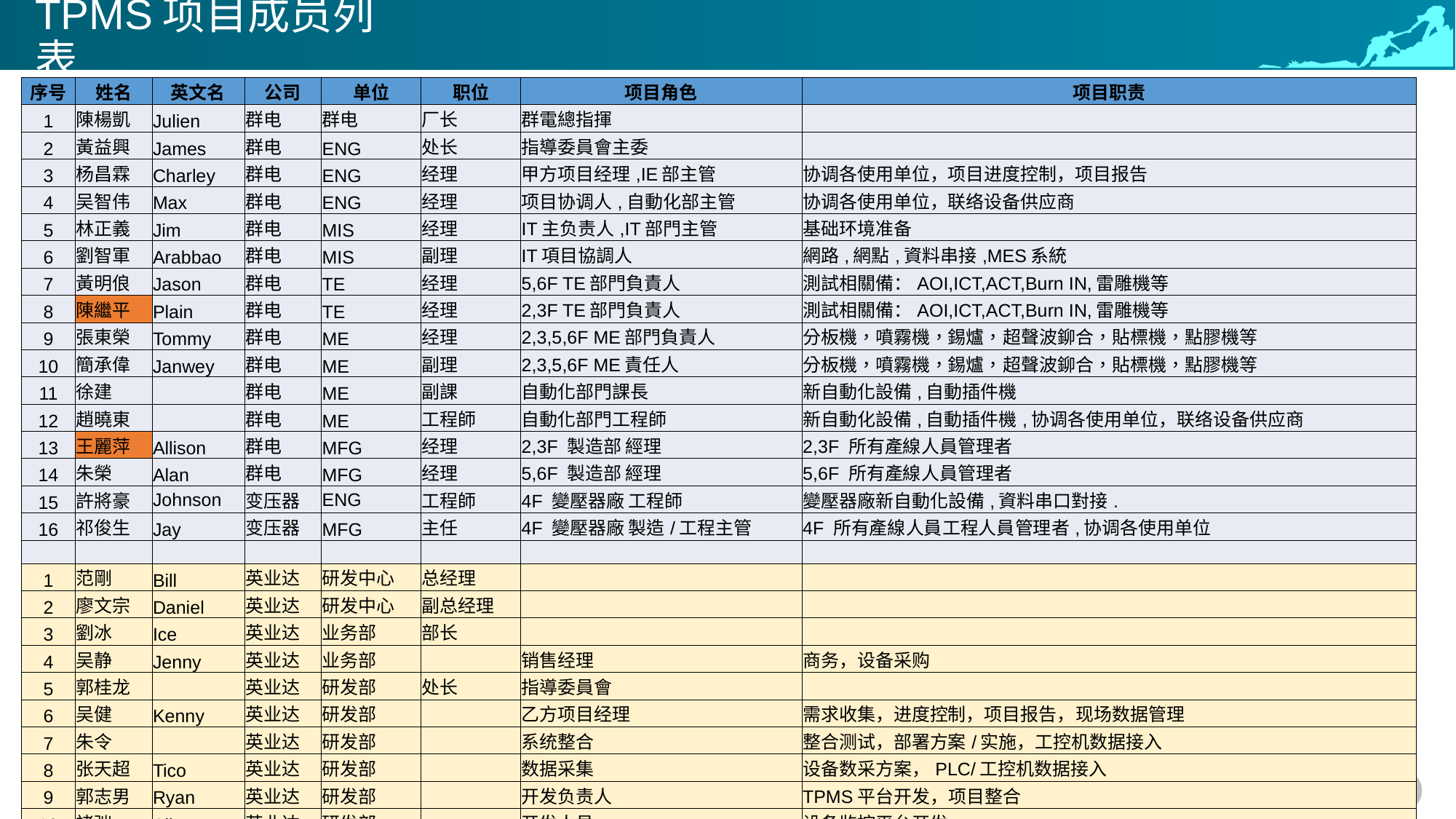

# TPMS项目成员列表
| 序号 | 姓名 | 英文名 | 公司 | 单位 | 职位 | 项目角色 | 项目职责 |
| --- | --- | --- | --- | --- | --- | --- | --- |
| 1 | 陳楊凱 | Julien | 群电 | 群电 | 厂长 | 群電總指揮 |  |
| 2 | 黃益興 | James | 群电 | ENG | 处长 | 指導委員會主委 |  |
| 3 | 杨昌霖 | Charley | 群电 | ENG | 经理 | 甲方项目经理,IE部主管 | 协调各使用单位，项目进度控制，项目报告 |
| 4 | 吴智伟 | Max | 群电 | ENG | 经理 | 项目协调人,自動化部主管 | 协调各使用单位，联络设备供应商 |
| 5 | 林正義 | Jim | 群电 | MIS | 经理 | IT主负责人,IT部門主管 | 基础环境准备 |
| 6 | 劉智軍 | Arabbao | 群电 | MIS | 副理 | IT項目協調人 | 網路,網點,資料串接,MES系統 |
| 7 | 黃明俍 | Jason | 群电 | TE | 经理 | 5,6F TE部門負責人 | 測試相關備：AOI,ICT,ACT,Burn IN,雷雕機等 |
| 8 | 陳繼平 | Plain | 群电 | TE | 经理 | 2,3F TE部門負責人 | 測試相關備：AOI,ICT,ACT,Burn IN,雷雕機等 |
| 9 | 張東榮 | Tommy | 群电 | ME | 经理 | 2,3,5,6F ME部門負責人 | 分板機，噴霧機，錫爐，超聲波鉚合，貼標機，點膠機等 |
| 10 | 簡承偉 | Janwey | 群电 | ME | 副理 | 2,3,5,6F ME責任人 | 分板機，噴霧機，錫爐，超聲波鉚合，貼標機，點膠機等 |
| 11 | 徐建 |  | 群电 | ME | 副課 | 自動化部門課長 | 新自動化設備,自動插件機 |
| 12 | 趙曉東 |  | 群电 | ME | 工程師 | 自動化部門工程師 | 新自動化設備,自動插件機,协调各使用单位，联络设备供应商 |
| 13 | 王麗萍 | Allison | 群电 | MFG | 经理 | 2,3F 製造部 經理 | 2,3F 所有產線人員管理者 |
| 14 | 朱榮 | Alan | 群电 | MFG | 经理 | 5,6F 製造部 經理 | 5,6F 所有產線人員管理者 |
| 15 | 許將豪 | Johnson | 变压器 | ENG | 工程師 | 4F 變壓器廠 工程師 | 變壓器廠新自動化設備,資料串口對接. |
| 16 | 祁俊生 | Jay | 变压器 | MFG | 主任 | 4F 變壓器廠 製造/工程主管 | 4F 所有產線人員工程人員管理者,协调各使用单位 |
|  |  |  |  |  |  |  |  |
| 1 | 范剛 | Bill | 英业达 | 研发中心 | 总经理 |  |  |
| 2 | 廖文宗 | Daniel | 英业达 | 研发中心 | 副总经理 |  |  |
| 3 | 劉冰 | Ice | 英业达 | 业务部 | 部长 |  |  |
| 4 | 吴静 | Jenny | 英业达 | 业务部 |  | 销售经理 | 商务，设备采购 |
| 5 | 郭桂龙 |  | 英业达 | 研发部 | 处长 | 指導委員會 |  |
| 6 | 吴健 | Kenny | 英业达 | 研发部 |  | 乙方项目经理 | 需求收集，进度控制，项目报告，现场数据管理 |
| 7 | 朱令 |  | 英业达 | 研发部 |  | 系统整合 | 整合测试，部署方案/实施，工控机数据接入 |
| 8 | 张天超 | Tico | 英业达 | 研发部 |  | 数据采集 | 设备数采方案，PLC/工控机数据接入 |
| 9 | 郭志男 | Ryan | 英业达 | 研发部 |  | 开发负责人 | TPMS平台开发，项目整合 |
| 10 | 褚弢 | Allen | 英业达 | 研发部 |  | 开发人员 | 设备监控平台开发 |
| 11 | 李伟根 |  | 英业达 | 研发部 |  | 数据采集 | PLC/工控机数据接入 |